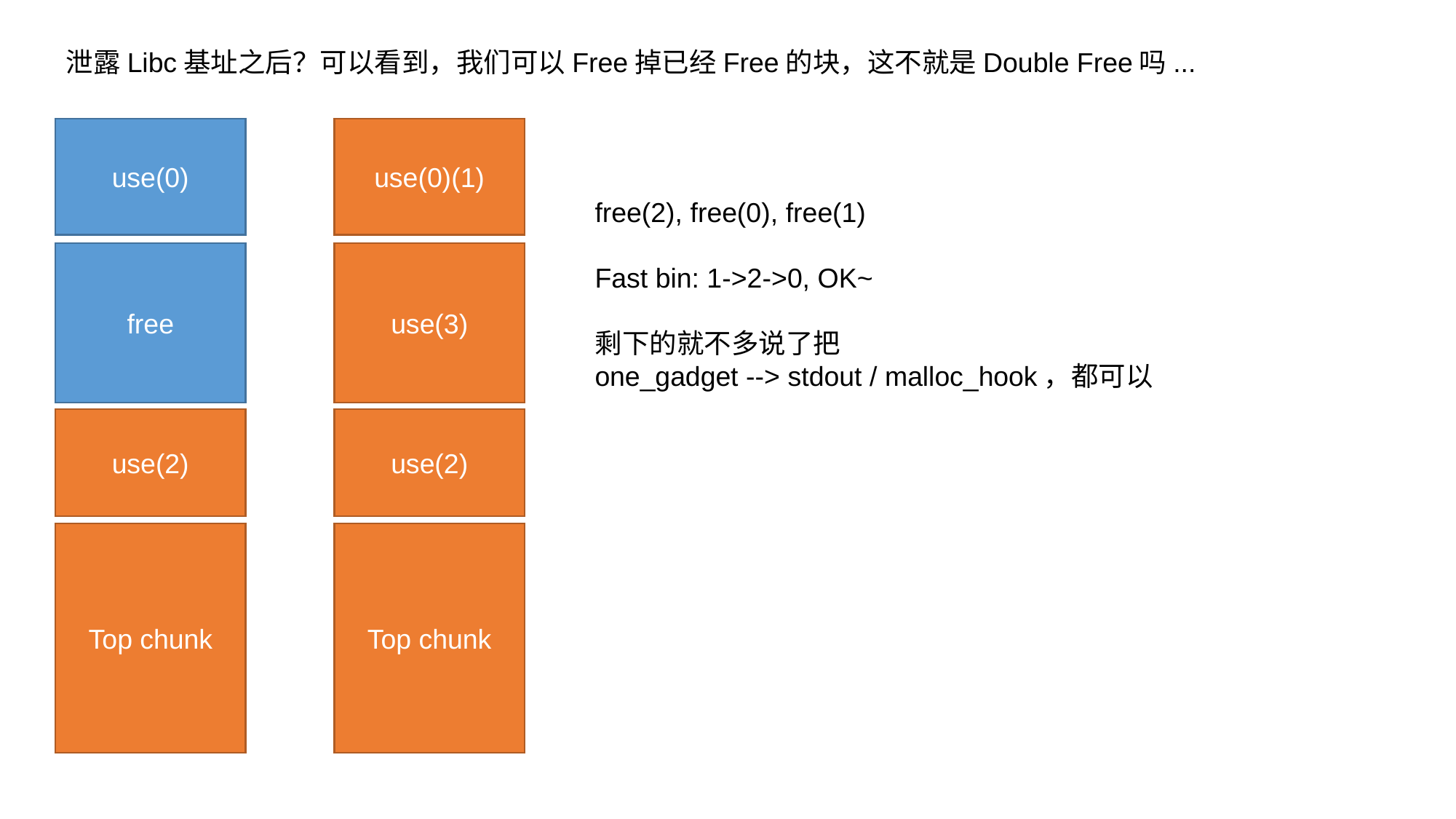

泄露Libc基址之后？可以看到，我们可以Free掉已经Free的块，这不就是Double Free吗...
use(0)
use(0)(1)
free(2), free(0), free(1)

Fast bin: 1->2->0, OK~

剩下的就不多说了把
one_gadget --> stdout / malloc_hook，都可以
free
use(3)
use(2)
use(2)
Top chunk
Top chunk